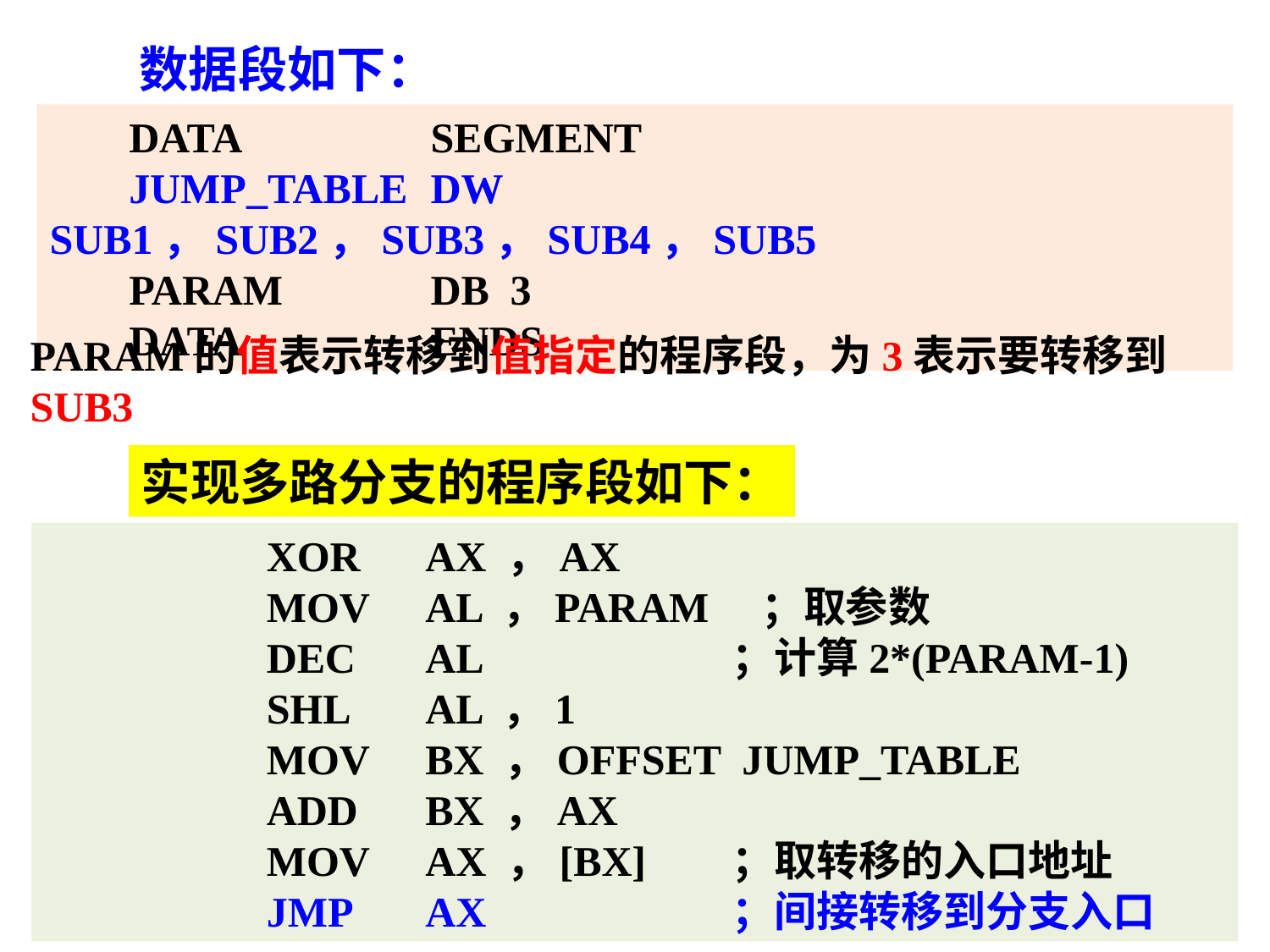

数据段如下：
DATA		SEGMENT
JUMP_TABLE	DW  SUB1，SUB2，SUB3，SUB4，SUB5
PARAM		DB  3
DATA		ENDS
PARAM的值表示转移到值指定的程序段，为3表示要转移到SUB3
实现多路分支的程序段如下：
XOR	AX ，AX
MOV	AL ，PARAM    ；取参数
DEC	AL		    ；计算2*(PARAM-1)
SHL	AL ，1
MOV	BX ，OFFSET  JUMP_TABLE
ADD	BX ，AX
MOV	AX ，[BX]	    ；取转移的入口地址
JMP	AX		    ；间接转移到分支入口
85